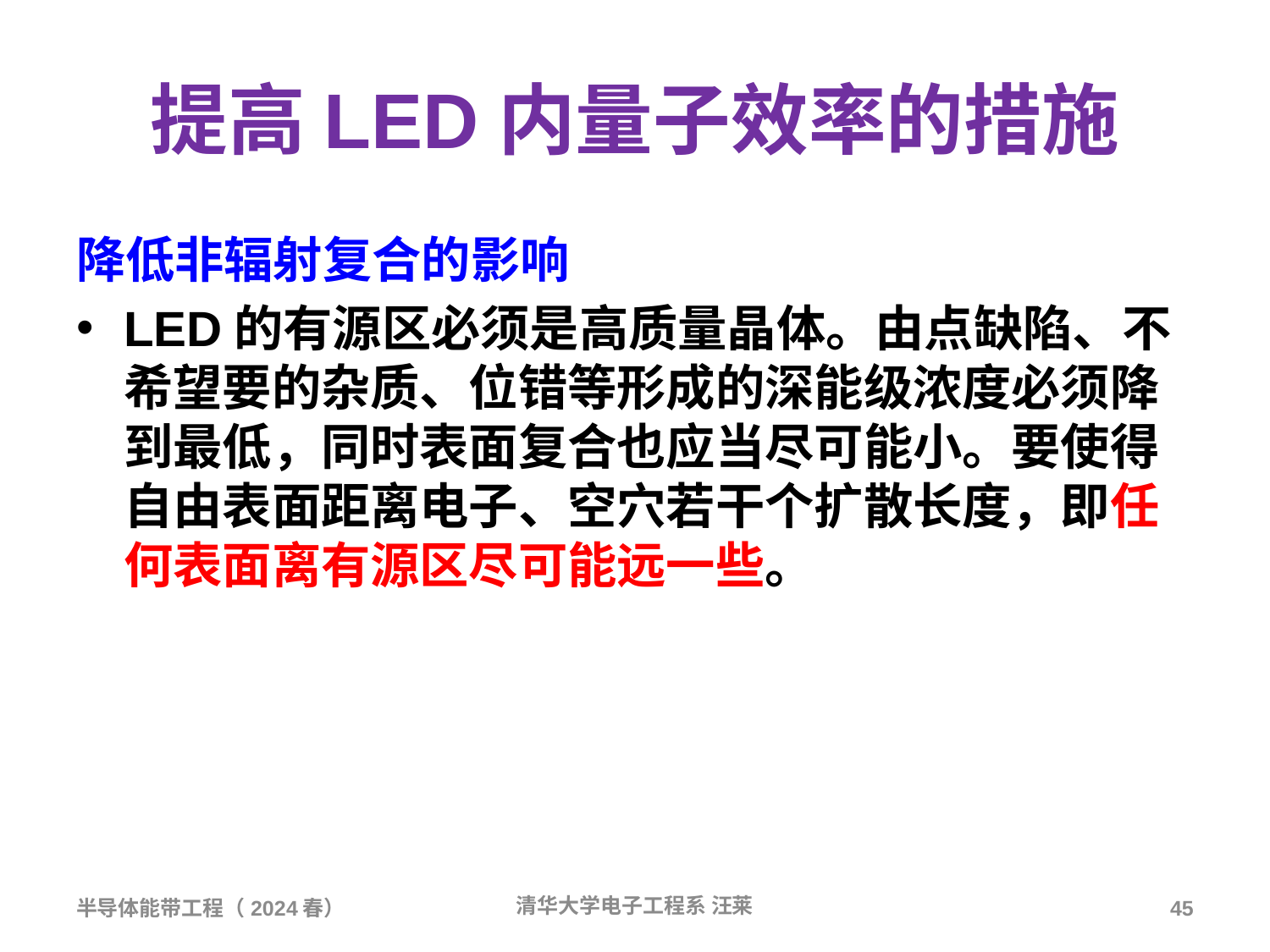

# 提高LED内量子效率的措施
降低非辐射复合的影响
LED的有源区必须是高质量晶体。由点缺陷、不希望要的杂质、位错等形成的深能级浓度必须降到最低，同时表面复合也应当尽可能小。要使得自由表面距离电子、空穴若干个扩散长度，即任何表面离有源区尽可能远一些。
半导体能带工程（2024春）
清华大学电子工程系 汪莱
45